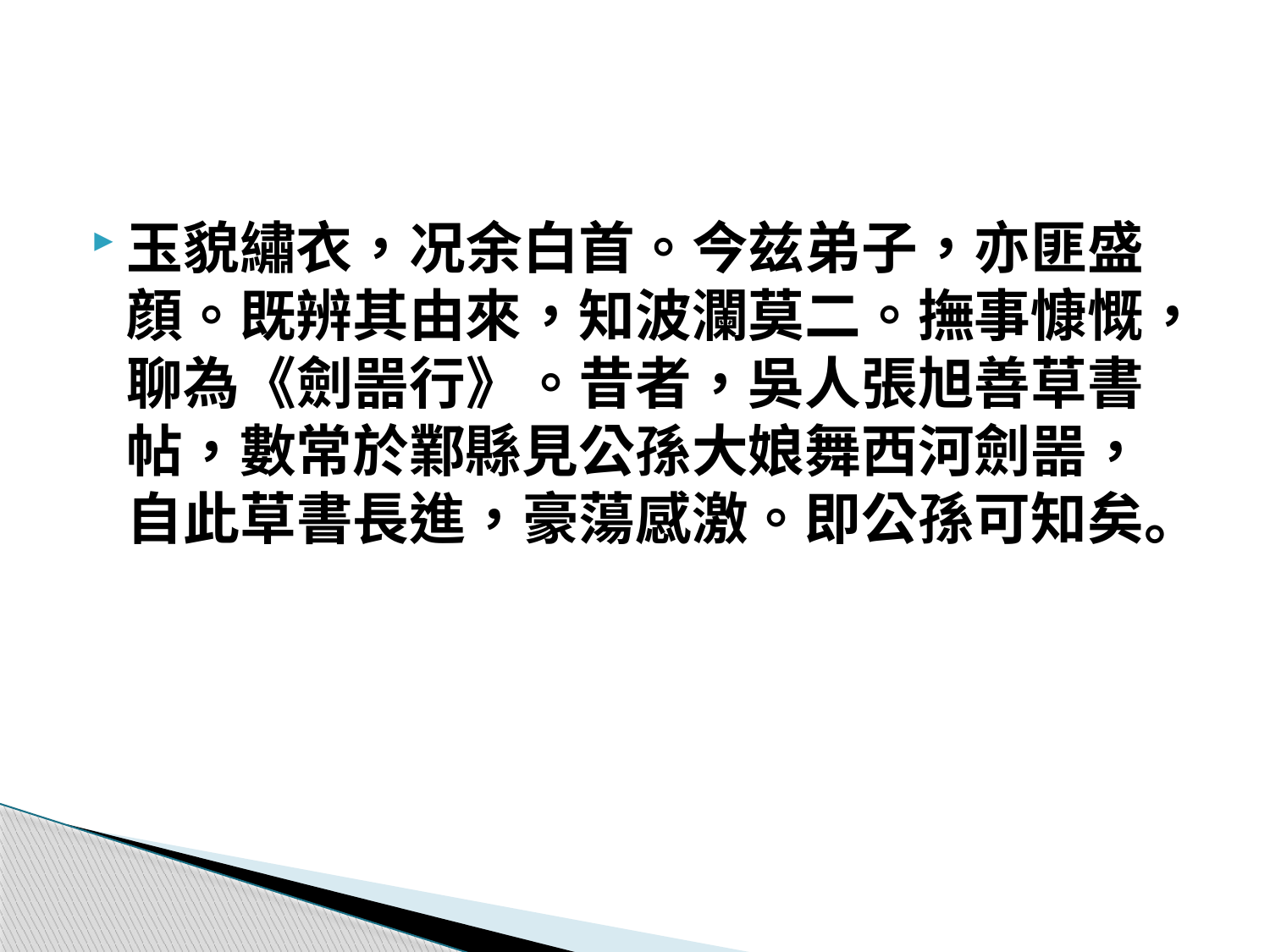

#
玉貌繡衣，况余白首。今兹弟子，亦匪盛顔。既辨其由來，知波瀾莫二。撫事慷慨，聊為《劍噐行》。昔者，吳人張旭善草書帖，數常於鄴縣見公孫大娘舞西河劍噐，自此草書長進，豪蕩感激。即公孫可知矣。